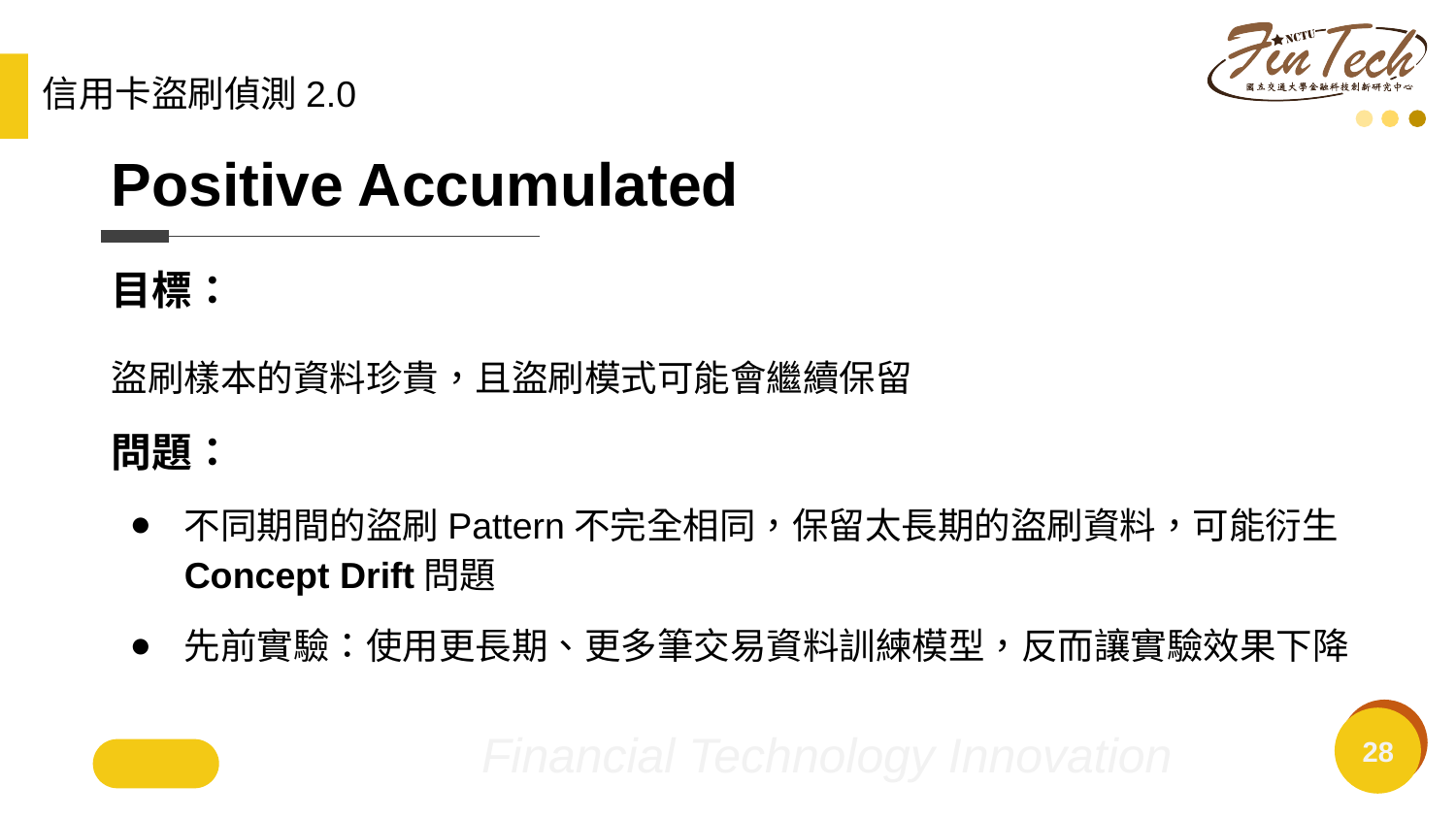

信用卡盜刷偵測2.0

# Positive Accumulated
目標：
盜刷樣本的資料珍貴，且盜刷模式可能會繼續保留
問題：
不同期間的盜刷Pattern不完全相同，保留太長期的盜刷資料，可能衍生Concept Drift問題
先前實驗：使用更長期、更多筆交易資料訓練模型，反而讓實驗效果下降

28